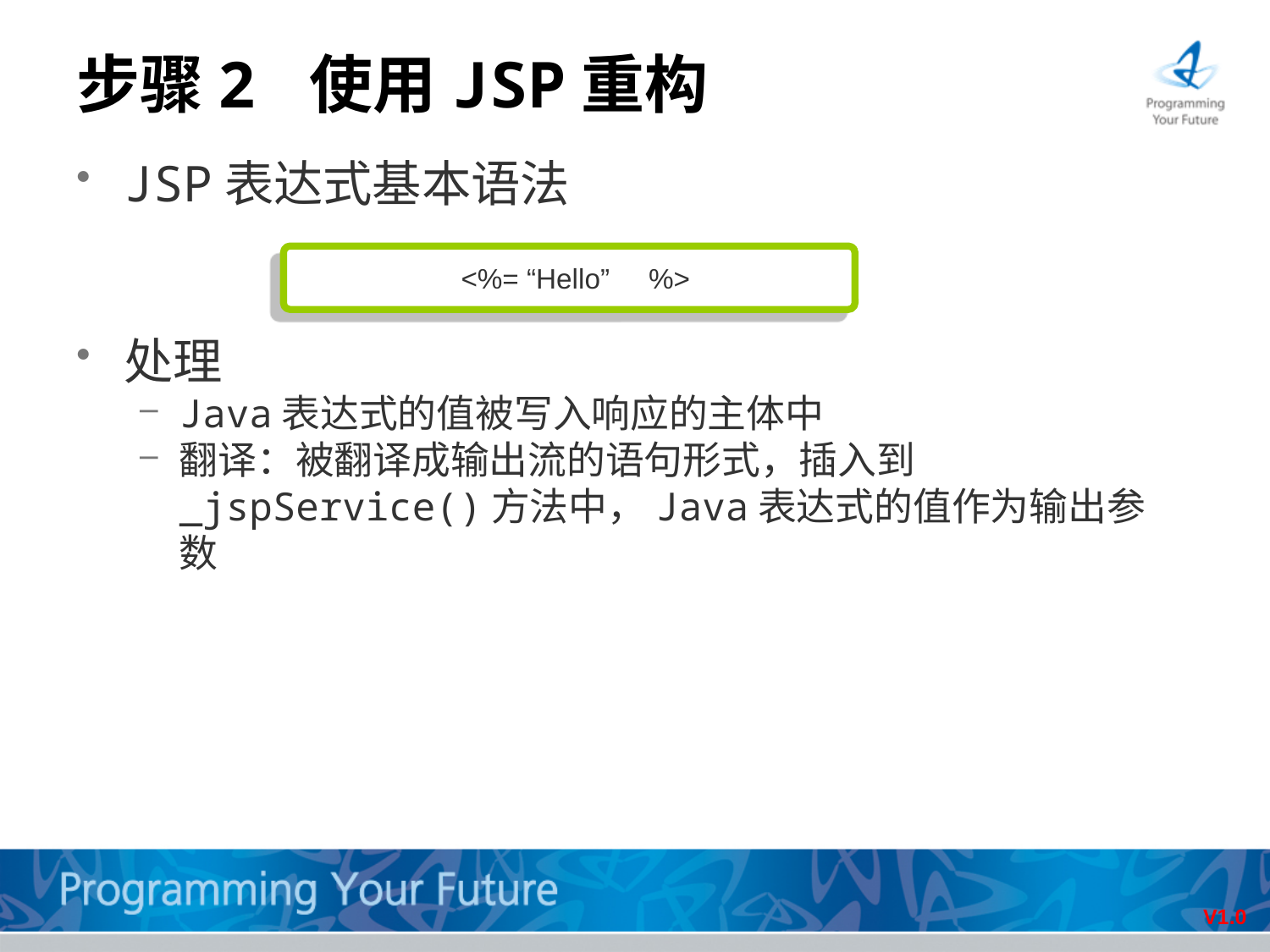

# 步骤2 使用JSP重构
JSP表达式基本语法

处理
Java表达式的值被写入响应的主体中
翻译：被翻译成输出流的语句形式，插入到_jspService()方法中，Java表达式的值作为输出参数
<%= “Hello”     %>